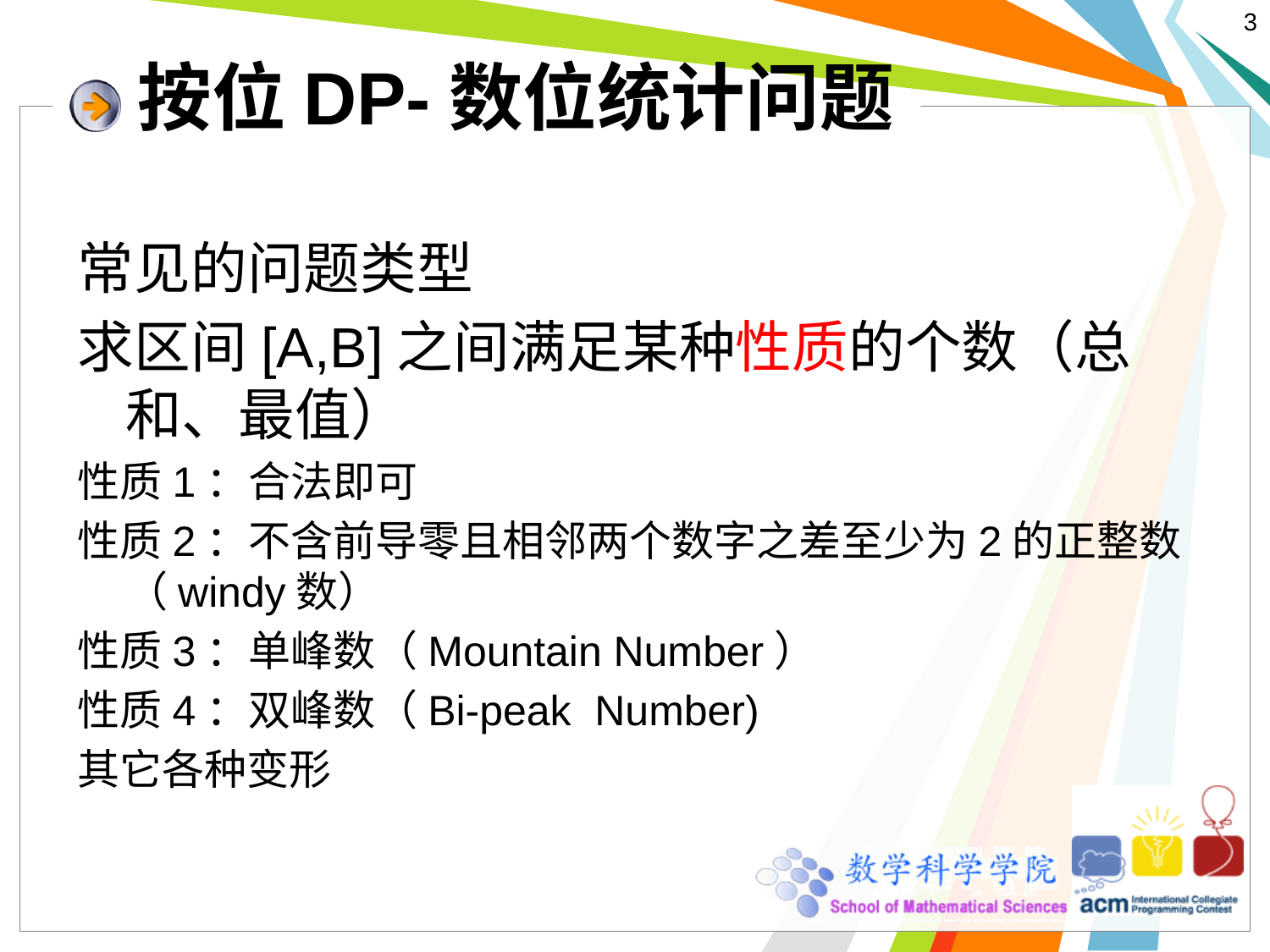

# 按位DP-数位统计问题
常见的问题类型
求区间[A,B]之间满足某种性质的个数（总和、最值）
性质1：合法即可
性质2：不含前导零且相邻两个数字之差至少为2的正整数（windy数）
性质3：单峰数（Mountain Number）
性质4：双峰数（Bi-peak  Number)
其它各种变形